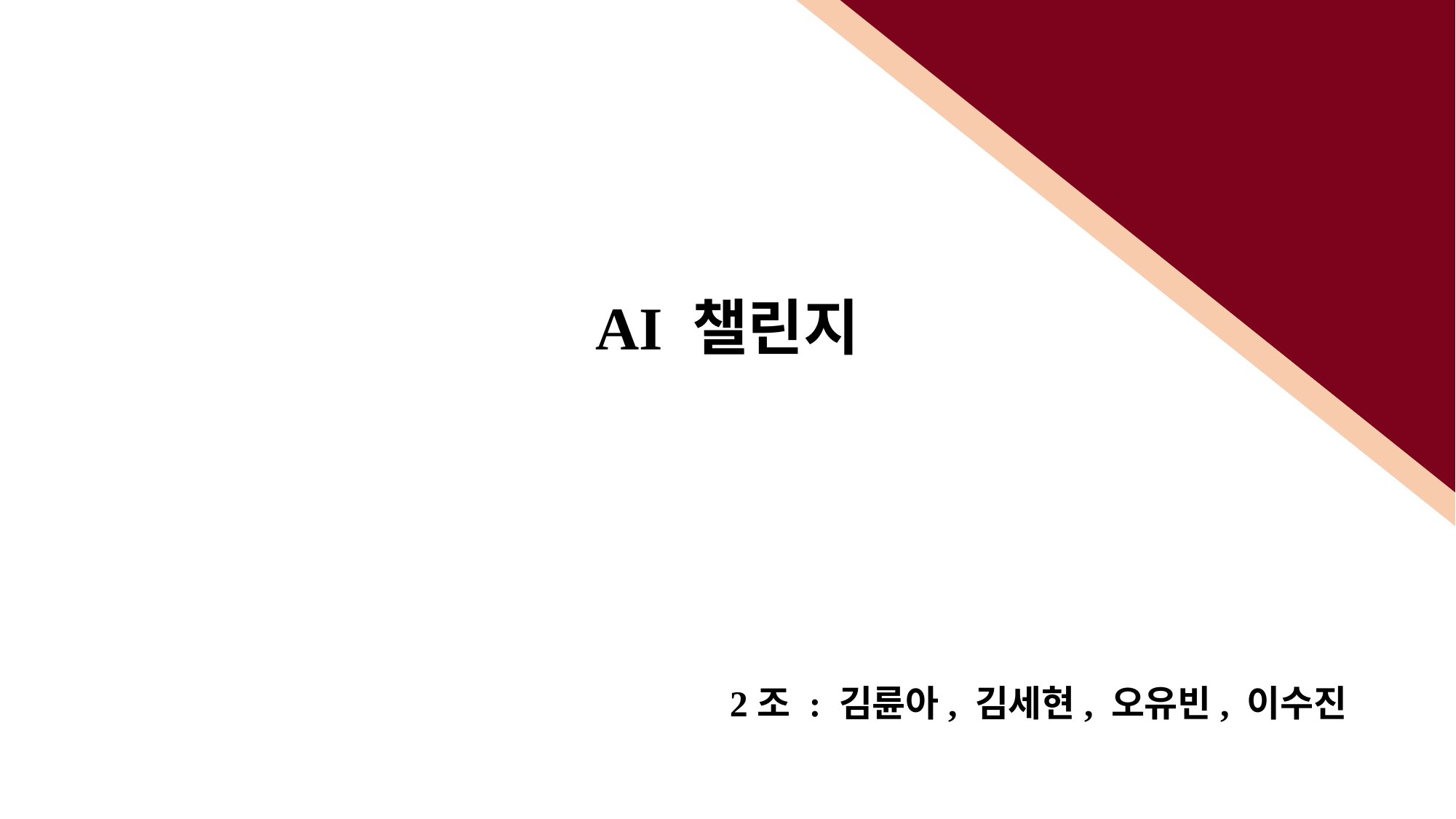

AI 챌린지
2조 : 김륜아, 김세현, 오유빈, 이수진